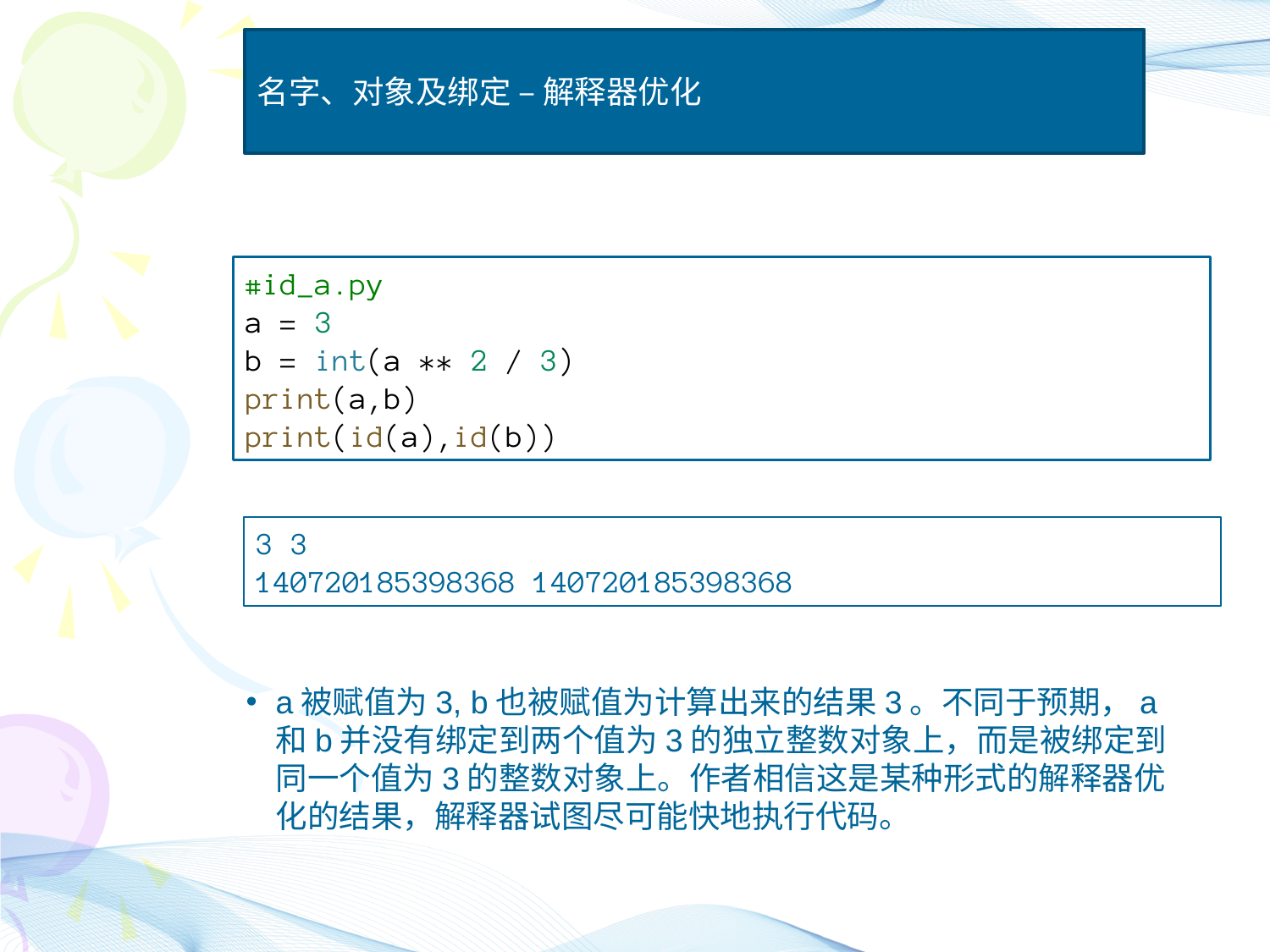

名字、对象及绑定 – 解释器优化
#id_a.py
a = 3
b = int(a ** 2 / 3)
print(a,b)
print(id(a),id(b))
3 3
140720185398368 140720185398368
a被赋值为3, b也被赋值为计算出来的结果3。不同于预期，a和b并没有绑定到两个值为3的独立整数对象上，而是被绑定到同一个值为3的整数对象上。作者相信这是某种形式的解释器优化的结果，解释器试图尽可能快地执行代码。
24